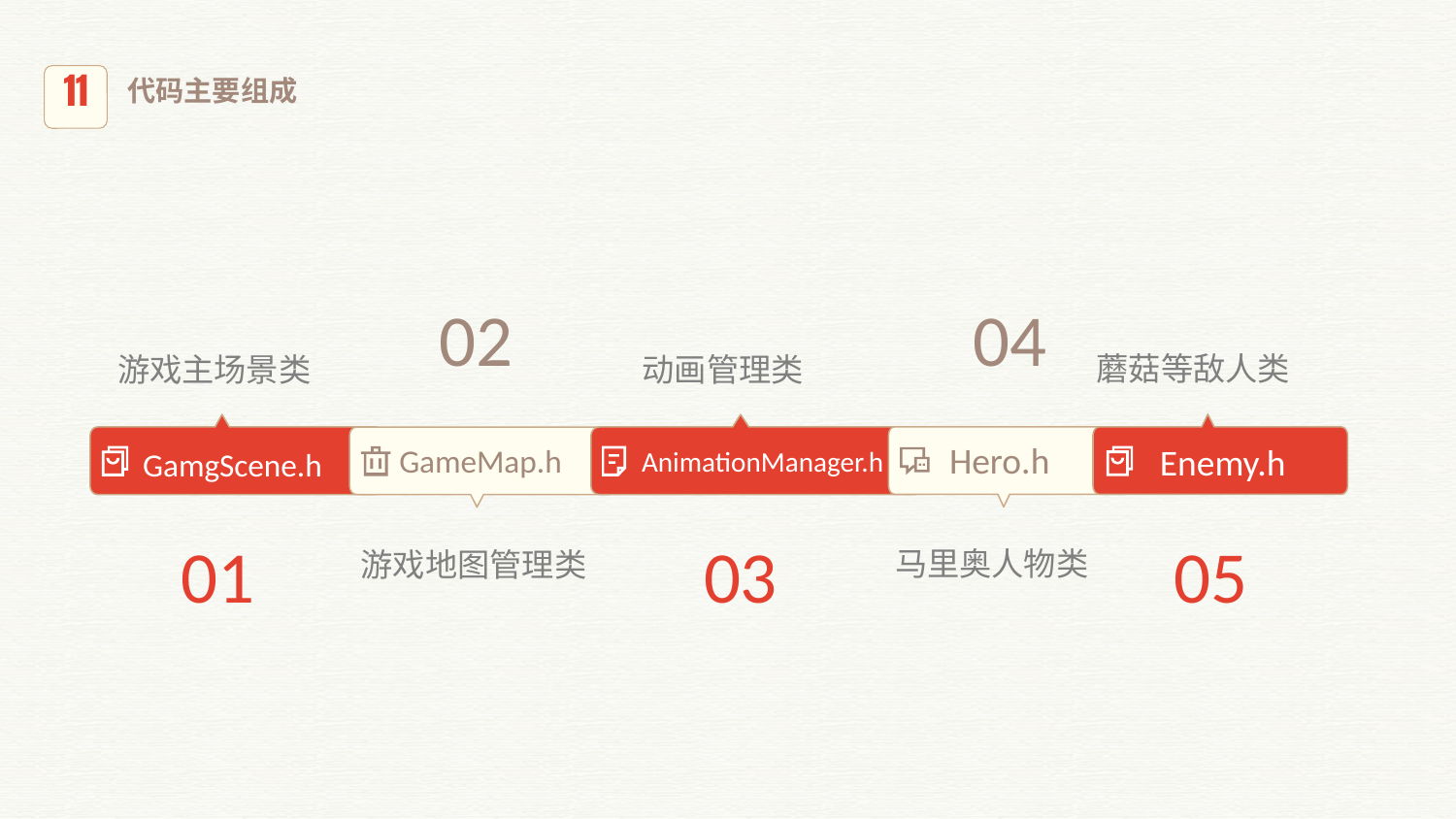

代码主要组成
02
04
蘑菇等敌人类
动画管理类
游戏主场景类

Hero.h
Enemy.h
GameMap.h
GamgScene.h
AnimationManager.h

01
05
03
马里奥人物类
游戏地图管理类